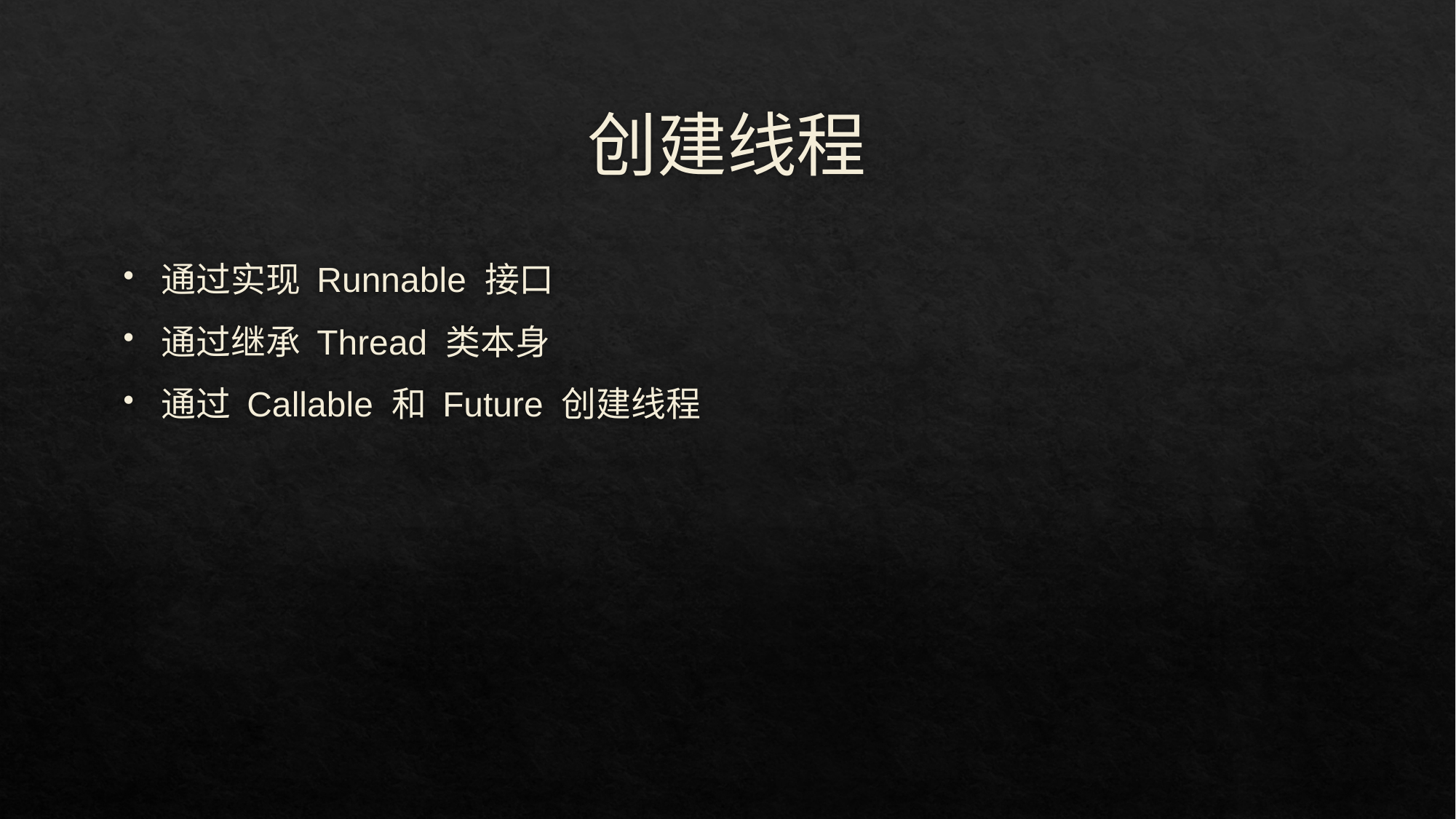

# 创建线程
通过实现 Runnable 接口
通过继承 Thread 类本身
通过 Callable 和 Future 创建线程